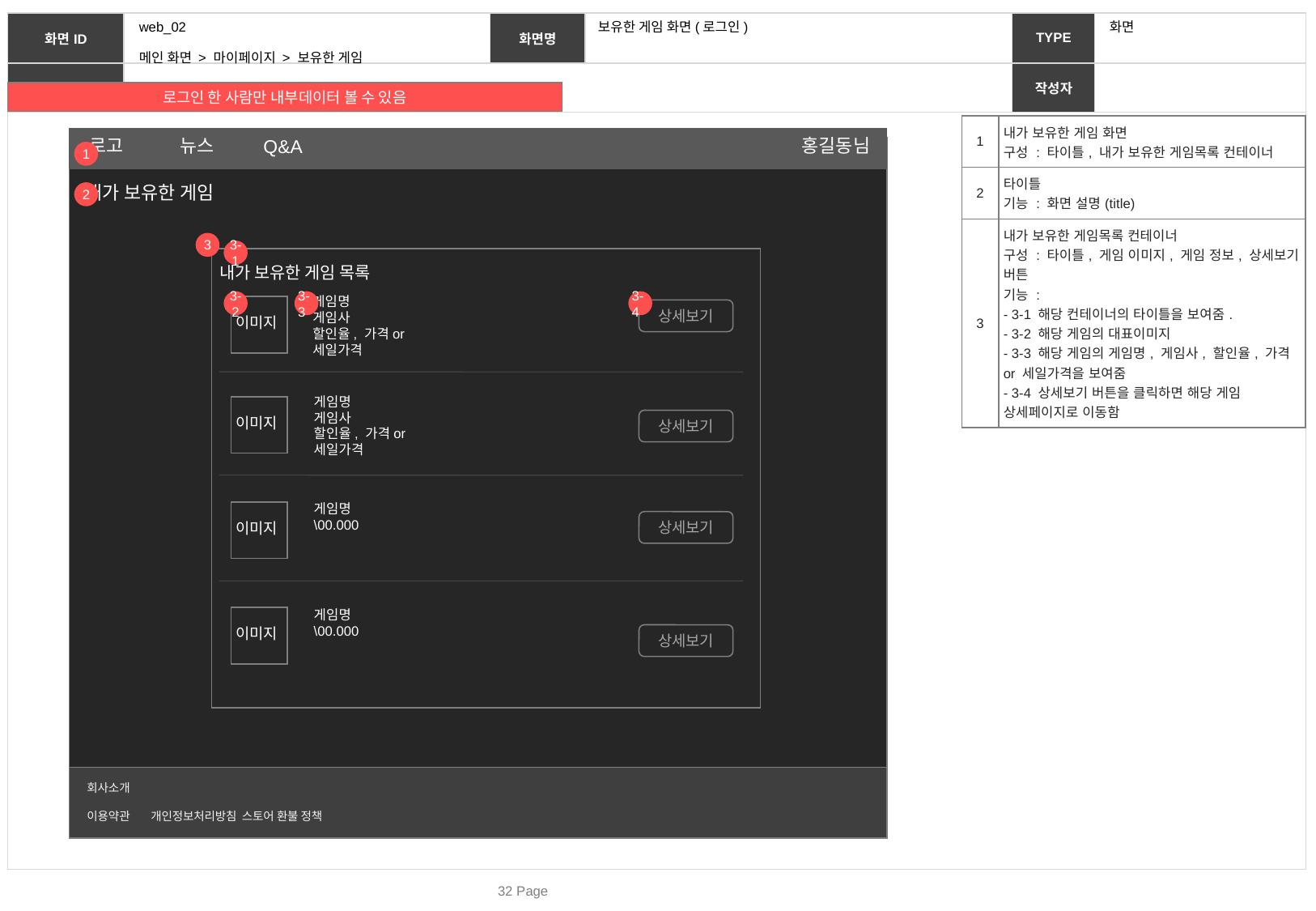

web_02
보유한 게임 화면(로그인)
화면
메인 화면 > 마이페이지 > 보유한 게임
로그인 한 사람만 내부데이터 볼 수 있음
| 1 | 내가 보유한 게임 화면 구성 : 타이틀, 내가 보유한 게임목록 컨테이너 |
| --- | --- |
| 2 | 타이틀 기능 : 화면 설명(title) |
| 3 | 내가 보유한 게임목록 컨테이너 구성 : 타이틀, 게임 이미지, 게임 정보, 상세보기 버튼 기능 : - 3-1 해당 컨테이너의 타이틀을 보여줌. - 3-2 해당 게임의 대표이미지 - 3-3 해당 게임의 게임명, 게임사, 할인율, 가격or 세일가격을 보여줌 - 3-4 상세보기 버튼을 클릭하면 해당 게임 상세페이지로 이동함 |

로고
뉴스
홍길동님
Q&A

1
내가 보유한 게임
2
3
3-1

내가 보유한 게임 목록

게임명
게임사
할인율, 가격or 세일가격
3-2
3-3
3-4

상세보기
이미지
게임명
게임사
할인율, 가격or 세일가격

이미지
상세보기
게임명
\00.000

상세보기
이미지
게임명
\00.000

이미지
상세보기

회사소개
이용약관        개인정보처리방침  스토어 환불 정책